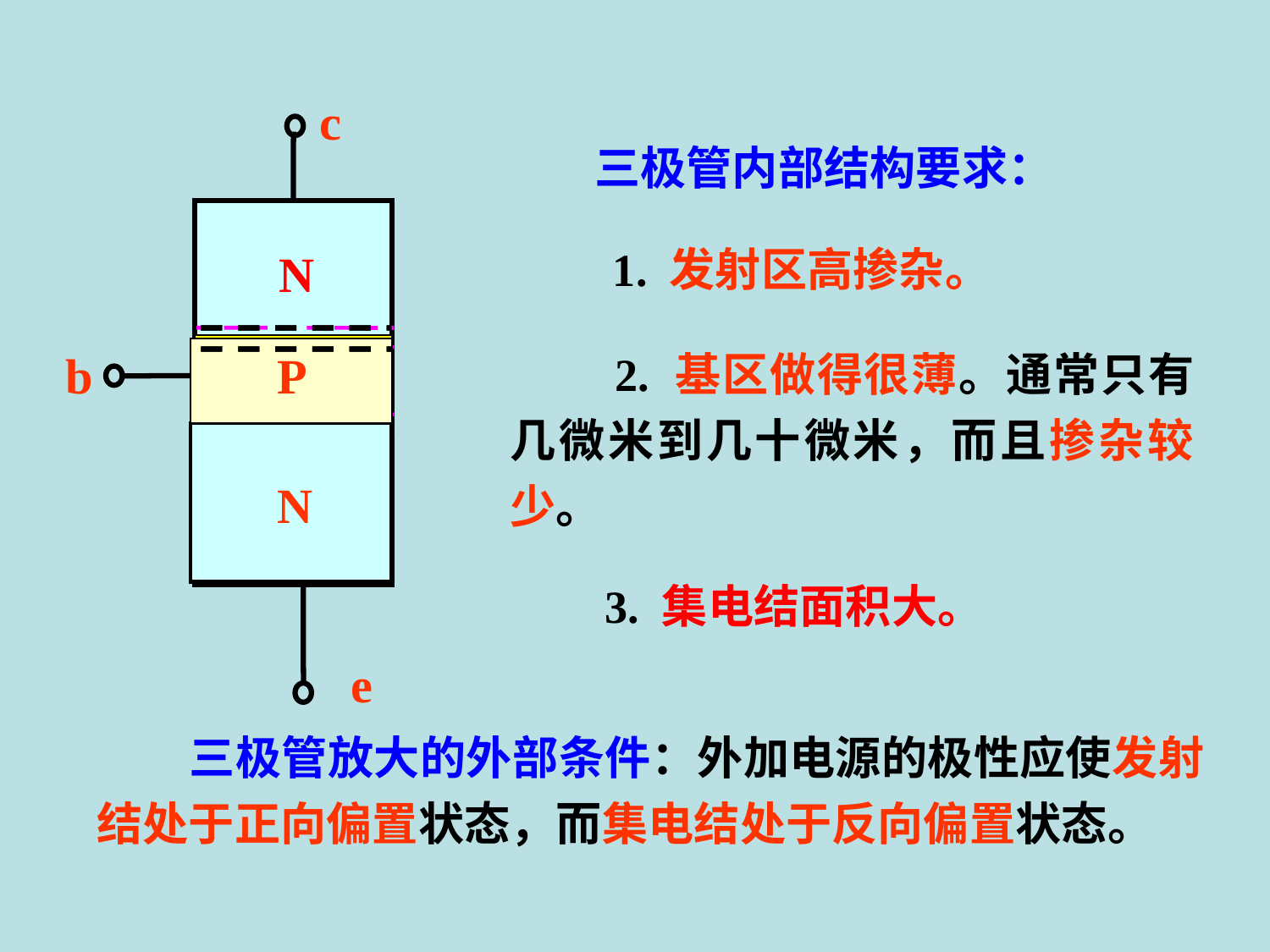

c

N

P

N

b
e
三极管内部结构要求：
　　1. 发射区高掺杂。

　　2. 基区做得很薄。通常只有几微米到几十微米，而且掺杂较少。

P

P

P

N

N

N
3. 集电结面积大。
　　三极管放大的外部条件：外加电源的极性应使发射结处于正向偏置状态，而集电结处于反向偏置状态。